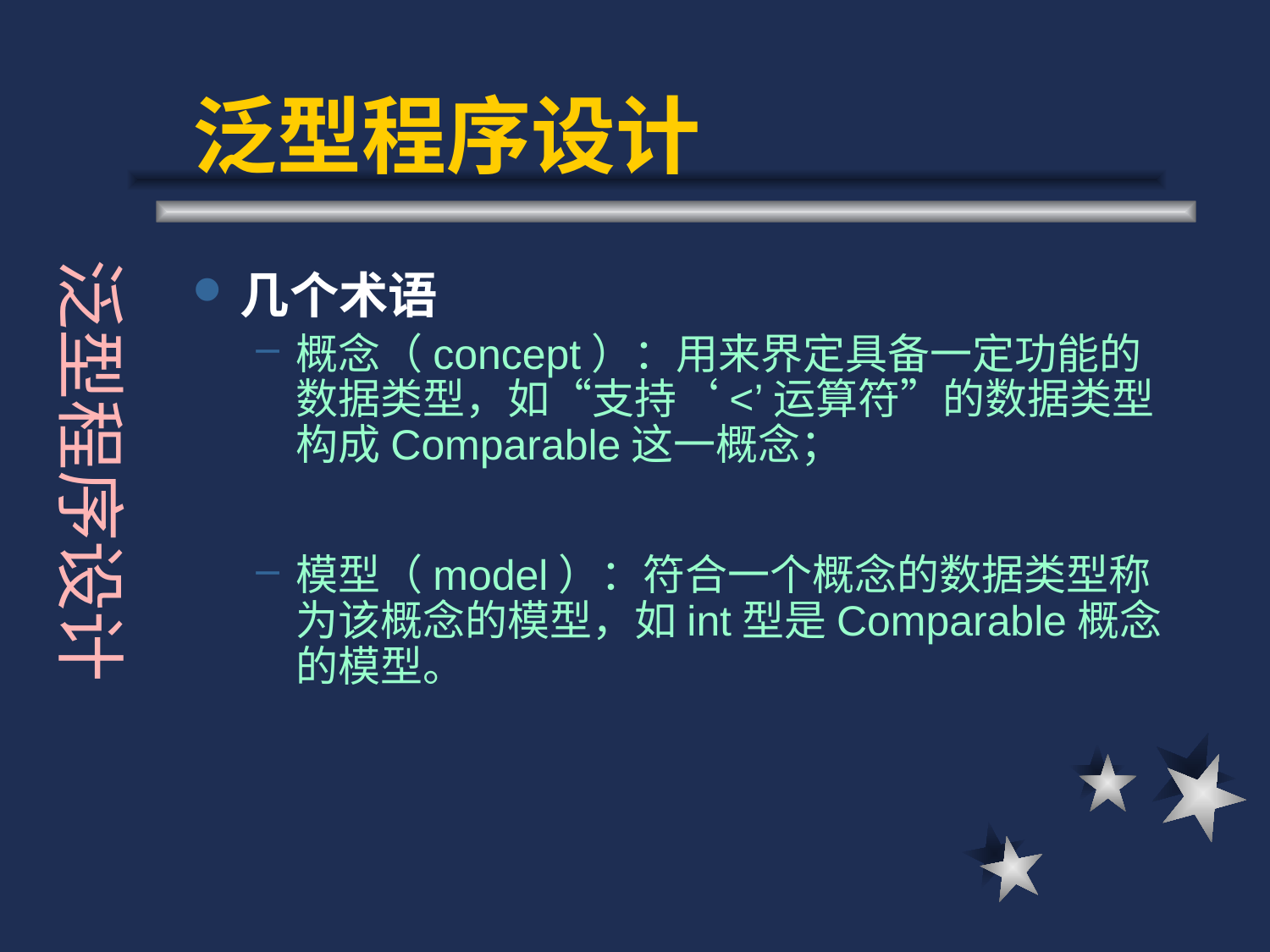

# 泛型程序设计
泛型程序设计
几个术语
概念（concept）：用来界定具备一定功能的数据类型，如“支持‘<’运算符”的数据类型构成Comparable这一概念；

模型（model）：符合一个概念的数据类型称为该概念的模型，如int型是Comparable概念的模型。
3